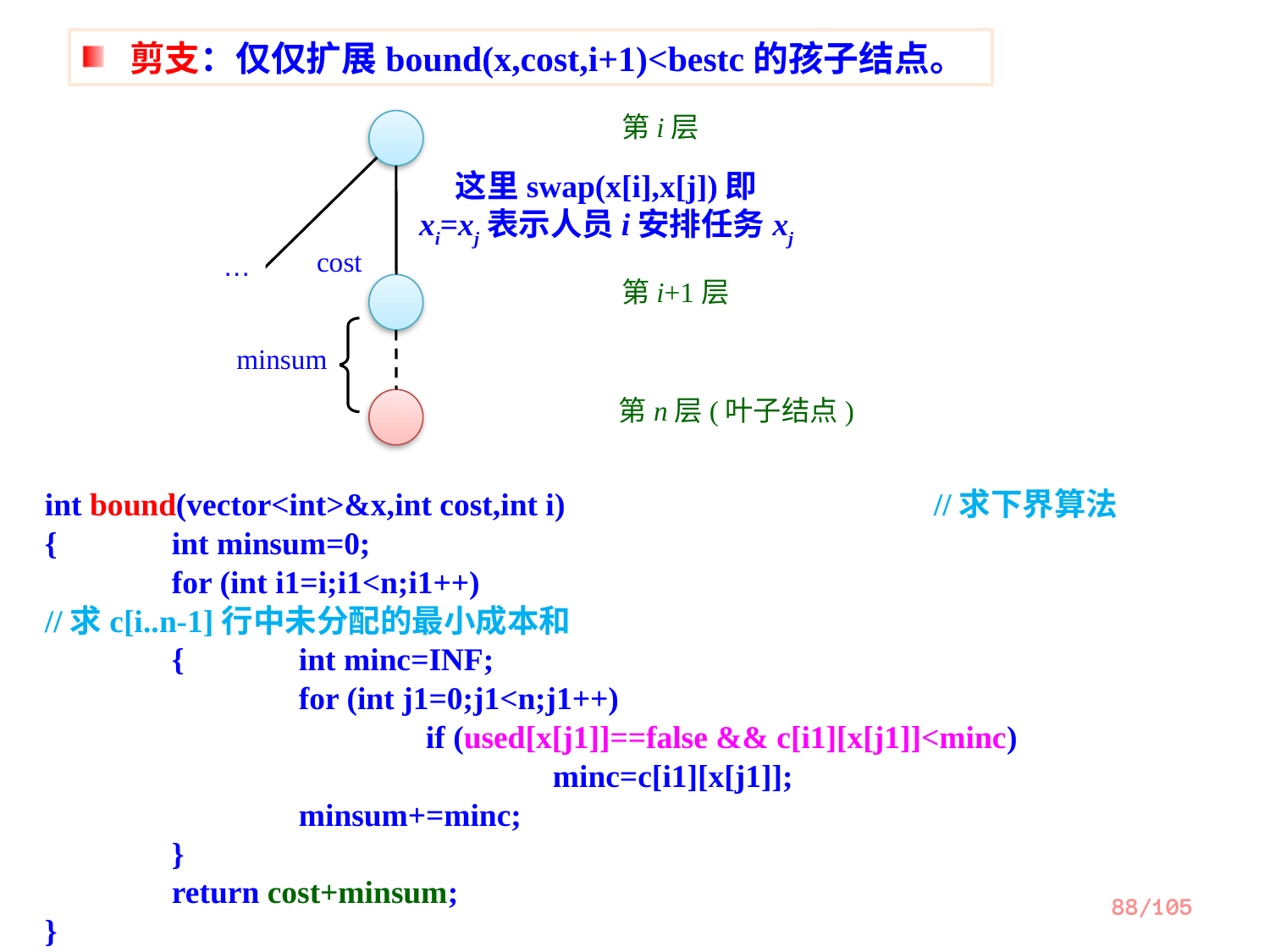

剪支：仅仅扩展bound(x,cost,i+1)<bestc的孩子结点。
第i层

这里swap(x[i],x[j])即
xi=xj表示人员i安排任务xj

cost
…

第i+1层

minsum

第n层(叶子结点)
int bound(vector<int>&x,int cost,int i)			//求下界算法
{	int minsum=0;
	for (int i1=i;i1<n;i1++)						//求c[i..n-1]行中未分配的最小成本和
	{	int minc=INF;
		for (int j1=0;j1<n;j1++)
			if (used[x[j1]]==false && c[i1][x[j1]]<minc)
				minc=c[i1][x[j1]];
		minsum+=minc;
	}
	return cost+minsum;
}
88/105